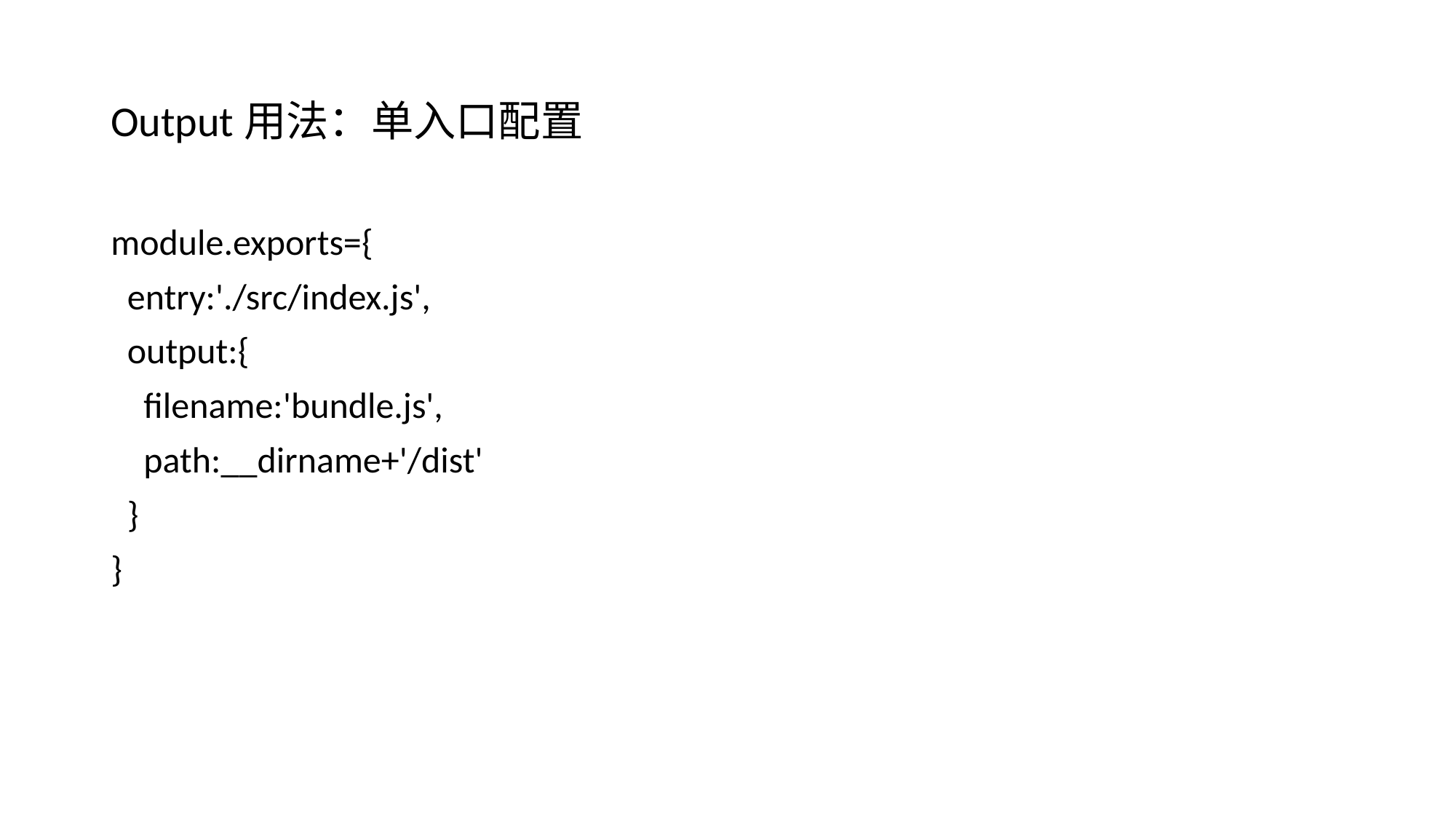

# Output用法：单入口配置
module.exports={
  entry:'./src/index.js',
  output:{
    filename:'bundle.js',
    path:__dirname+'/dist'
  }
}